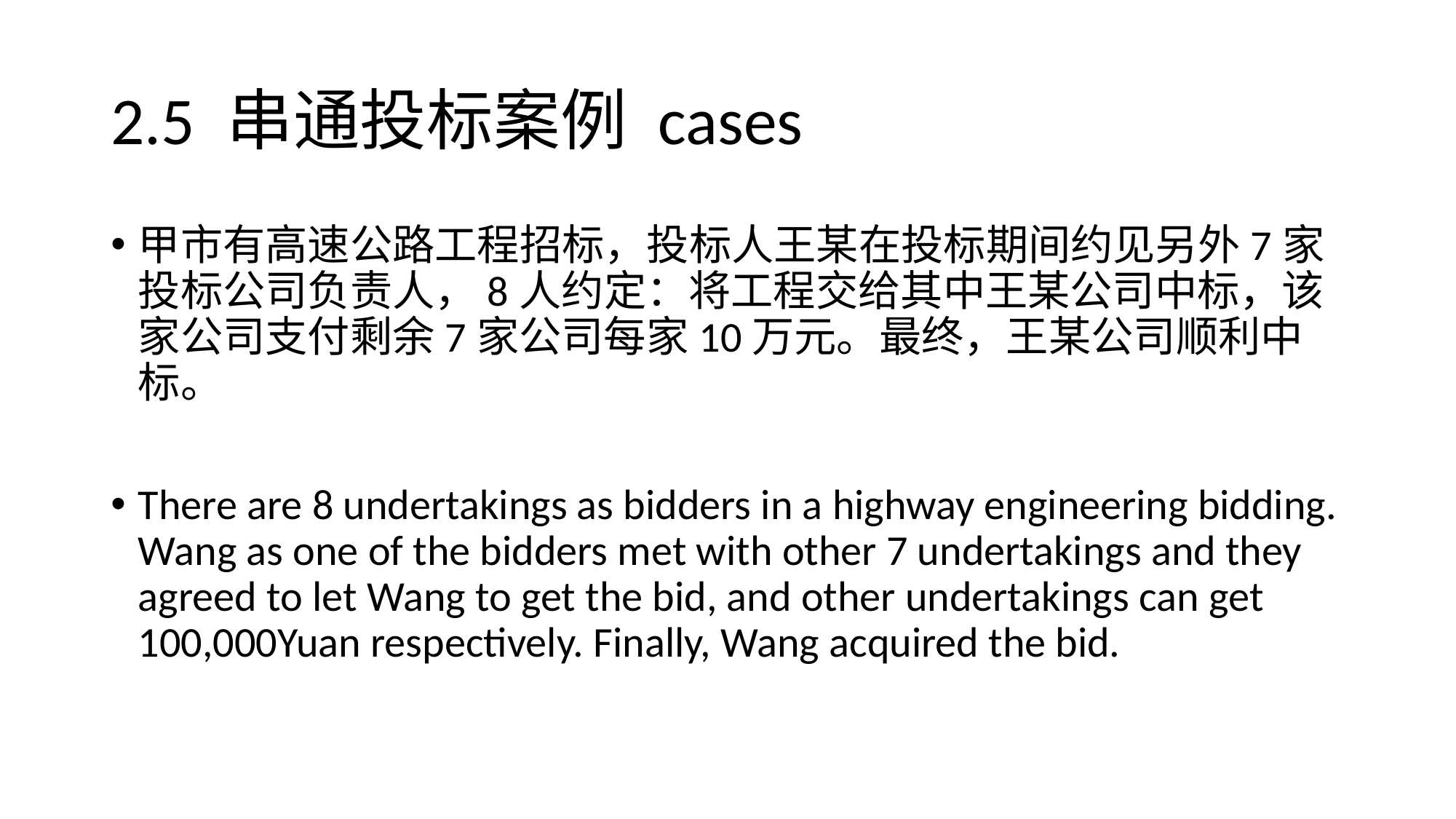

# 2.5 串通投标案例 cases
甲市有高速公路工程招标，投标人王某在投标期间约见另外7家投标公司负责人，8人约定：将工程交给其中王某公司中标，该家公司支付剩余7家公司每家10万元。最终，王某公司顺利中标。

There are 8 undertakings as bidders in a highway engineering bidding. Wang as one of the bidders met with other 7 undertakings and they agreed to let Wang to get the bid, and other undertakings can get 100,000Yuan respectively. Finally, Wang acquired the bid.